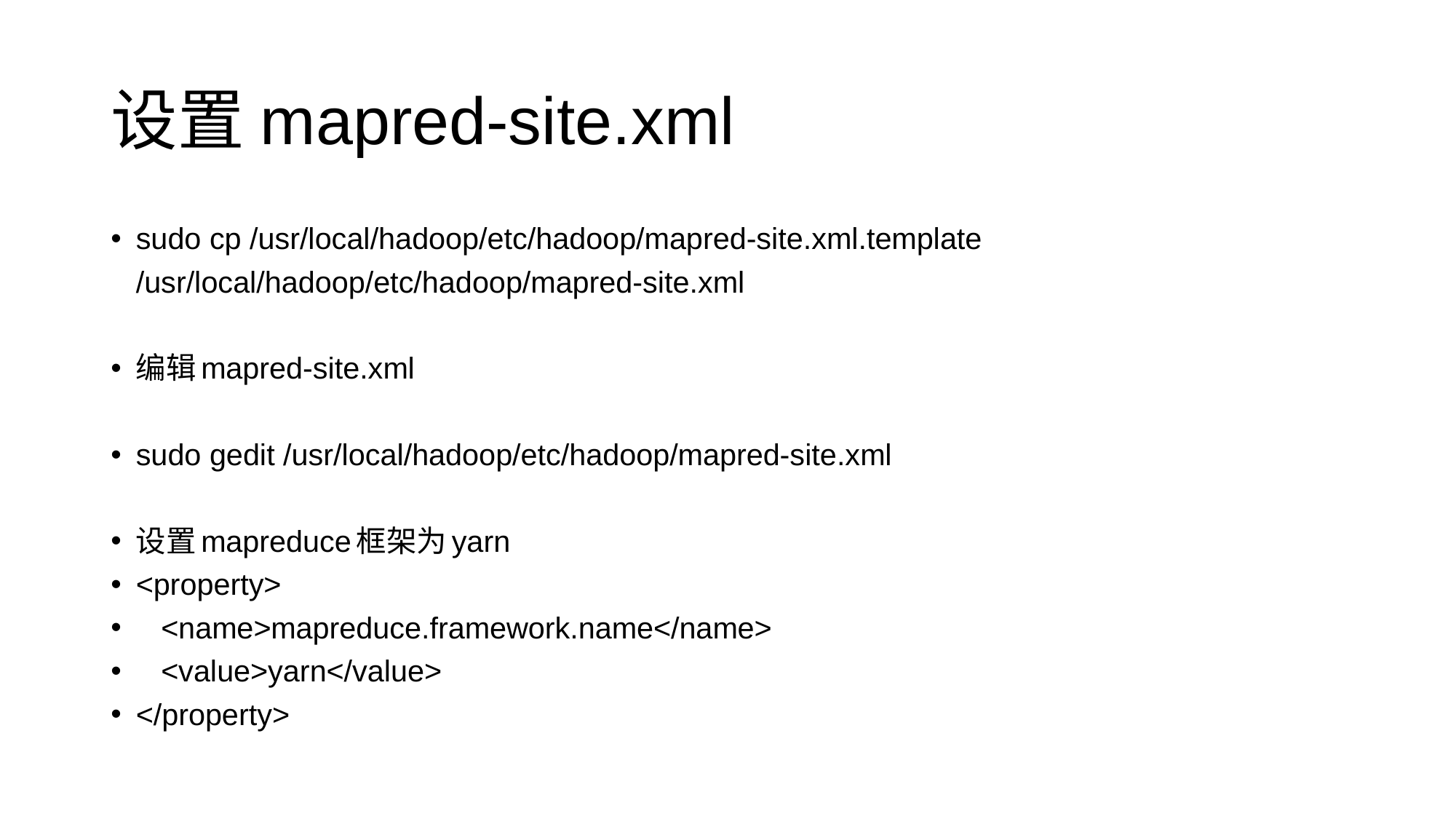

# 设置mapred-site.xml
sudo cp /usr/local/hadoop/etc/hadoop/mapred-site.xml.template
   /usr/local/hadoop/etc/hadoop/mapred-site.xml

编辑mapred-site.xml

sudo gedit /usr/local/hadoop/etc/hadoop/mapred-site.xml

设置mapreduce框架为yarn
<property>
   <name>mapreduce.framework.name</name>
   <value>yarn</value>
</property>